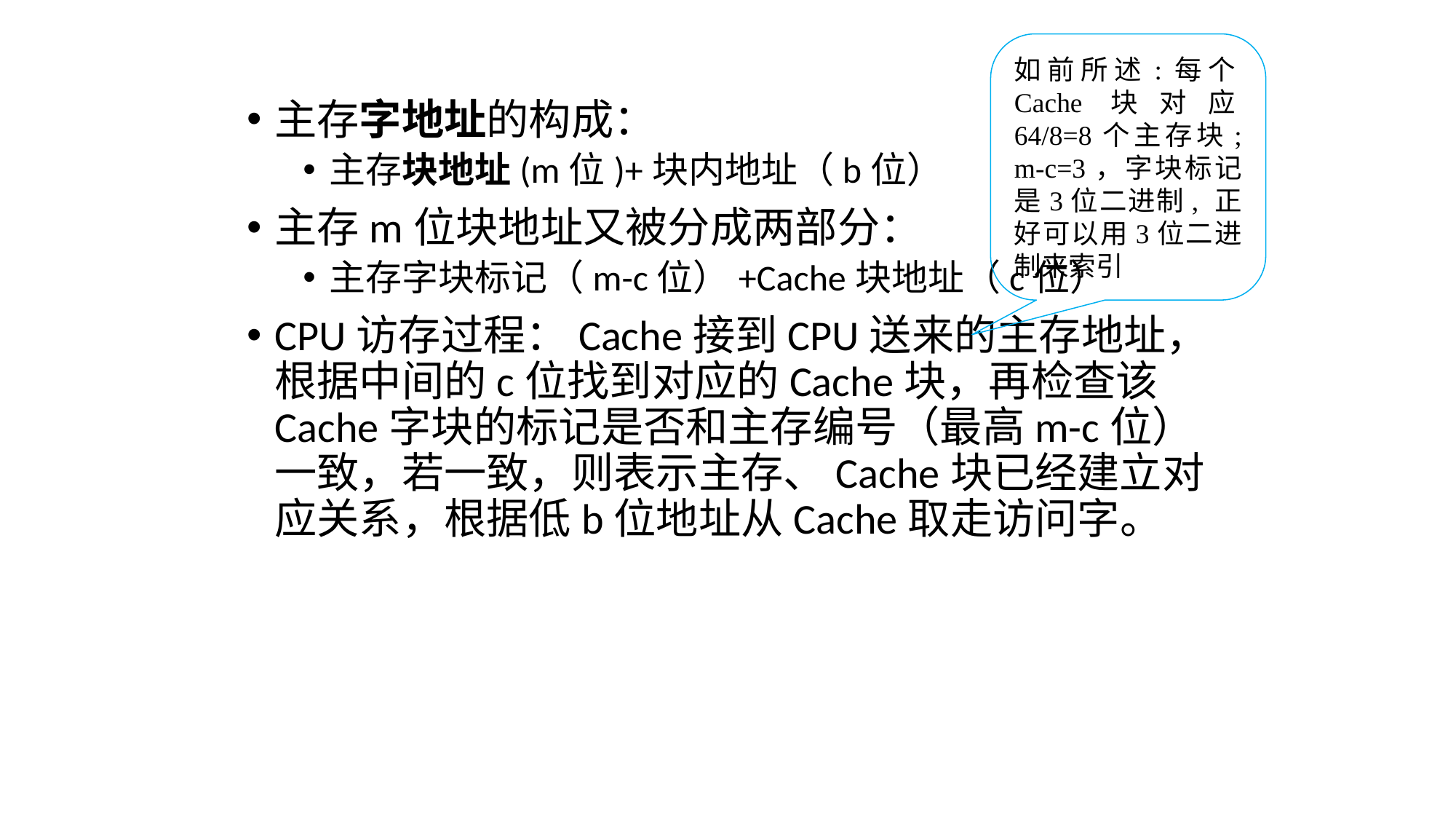

如前所述:每个Cache块对应64/8=8个主存块; m-c=3，字块标记是3位二进制, 正好可以用3位二进制来索引
主存字地址的构成：
主存块地址(m位)+块内地址（b位）
主存m位块地址又被分成两部分：
主存字块标记（m-c位）+Cache块地址（c位）
CPU访存过程：Cache接到CPU送来的主存地址，根据中间的c位找到对应的Cache块，再检查该Cache字块的标记是否和主存编号（最高m-c位）一致，若一致，则表示主存、Cache块已经建立对应关系，根据低b位地址从Cache取走访问字。